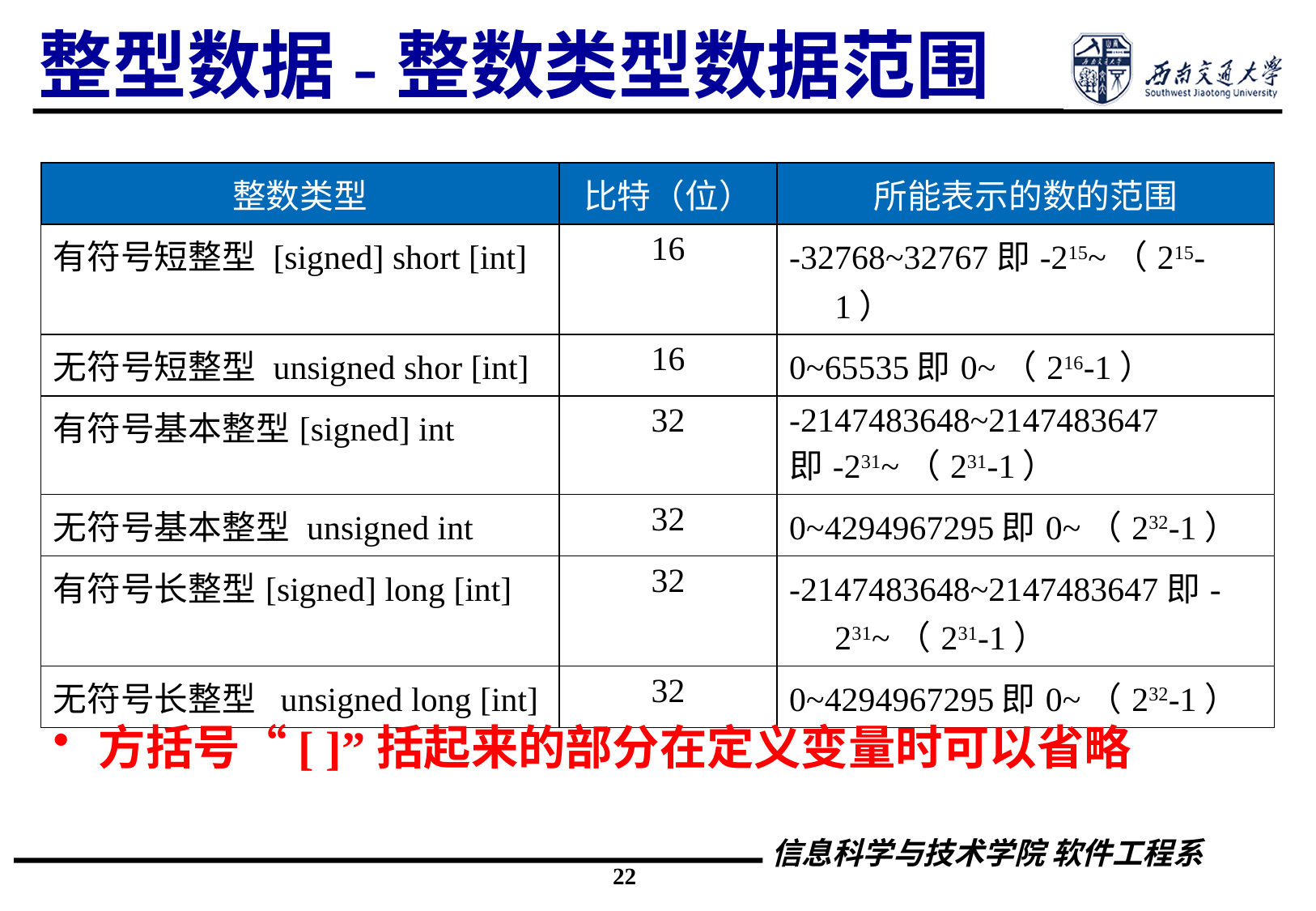

# 整型数据-整数类型数据范围
| 整数类型 | 比特（位） | 所能表示的数的范围 |
| --- | --- | --- |
| 有符号短整型 [signed] short [int] | 16 | -32768~32767即-215~（215-1） |
| 无符号短整型 unsigned shor [int] | 16 | 0~65535即0~（216-1） |
| 有符号基本整型[signed] int | 32 | -2147483648~2147483647 即-231~（231-1） |
| 无符号基本整型 unsigned int | 32 | 0~4294967295即0~（232-1） |
| 有符号长整型[signed] long [int] | 32 | -2147483648~2147483647即-231~（231-1） |
| 无符号长整型 unsigned long [int] | 32 | 0~4294967295即0~（232-1） |
方括号“[ ]”括起来的部分在定义变量时可以省略
22